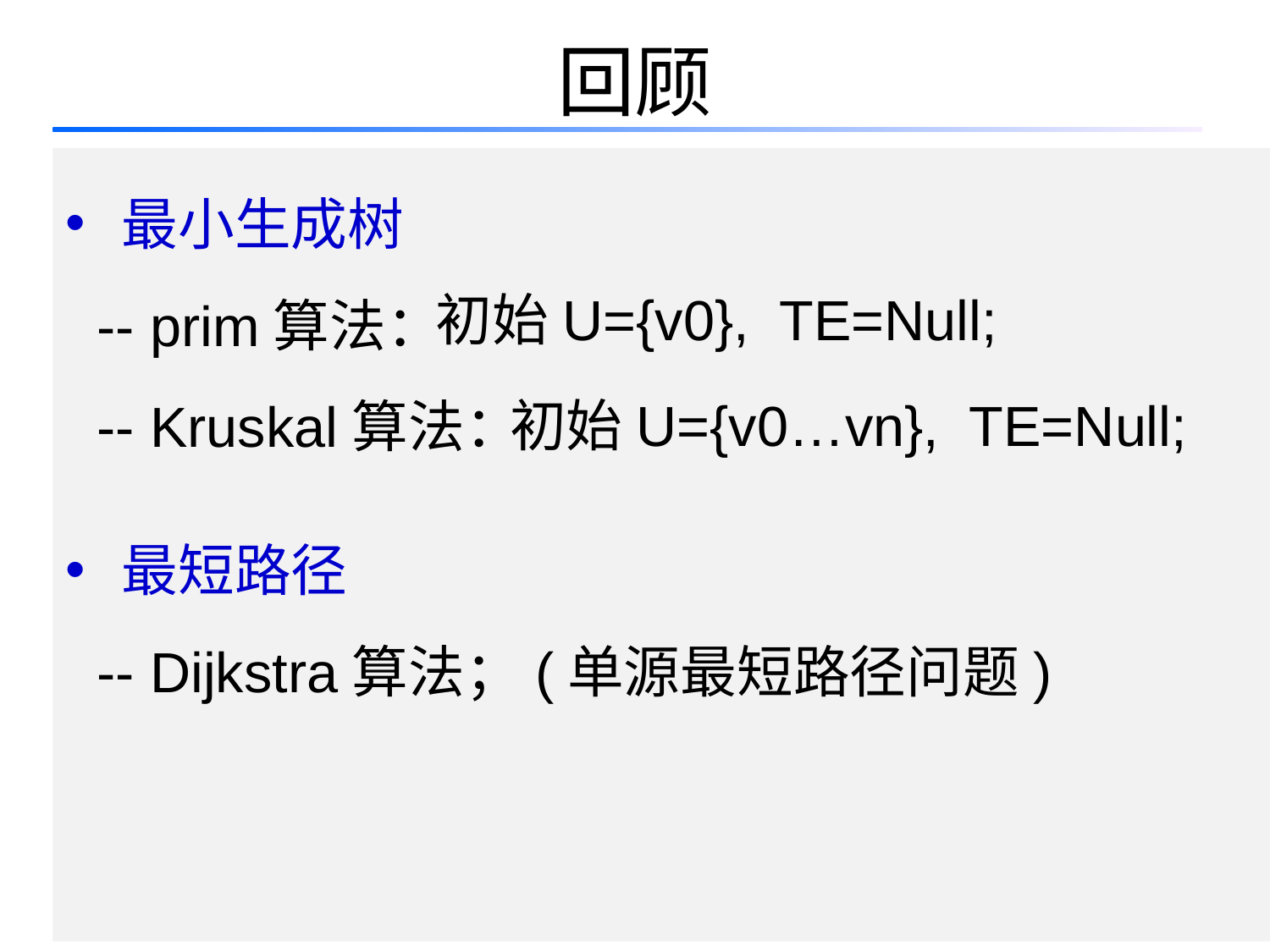

# 回顾

 最小生成树
  -- prim算法：
  -- Kruskal算法：
 最短路径
  -- Dijkstra算法；(单源最短路径问题)
初始U={v0},  TE=Null;
初始U={v0…vn},  TE=Null;